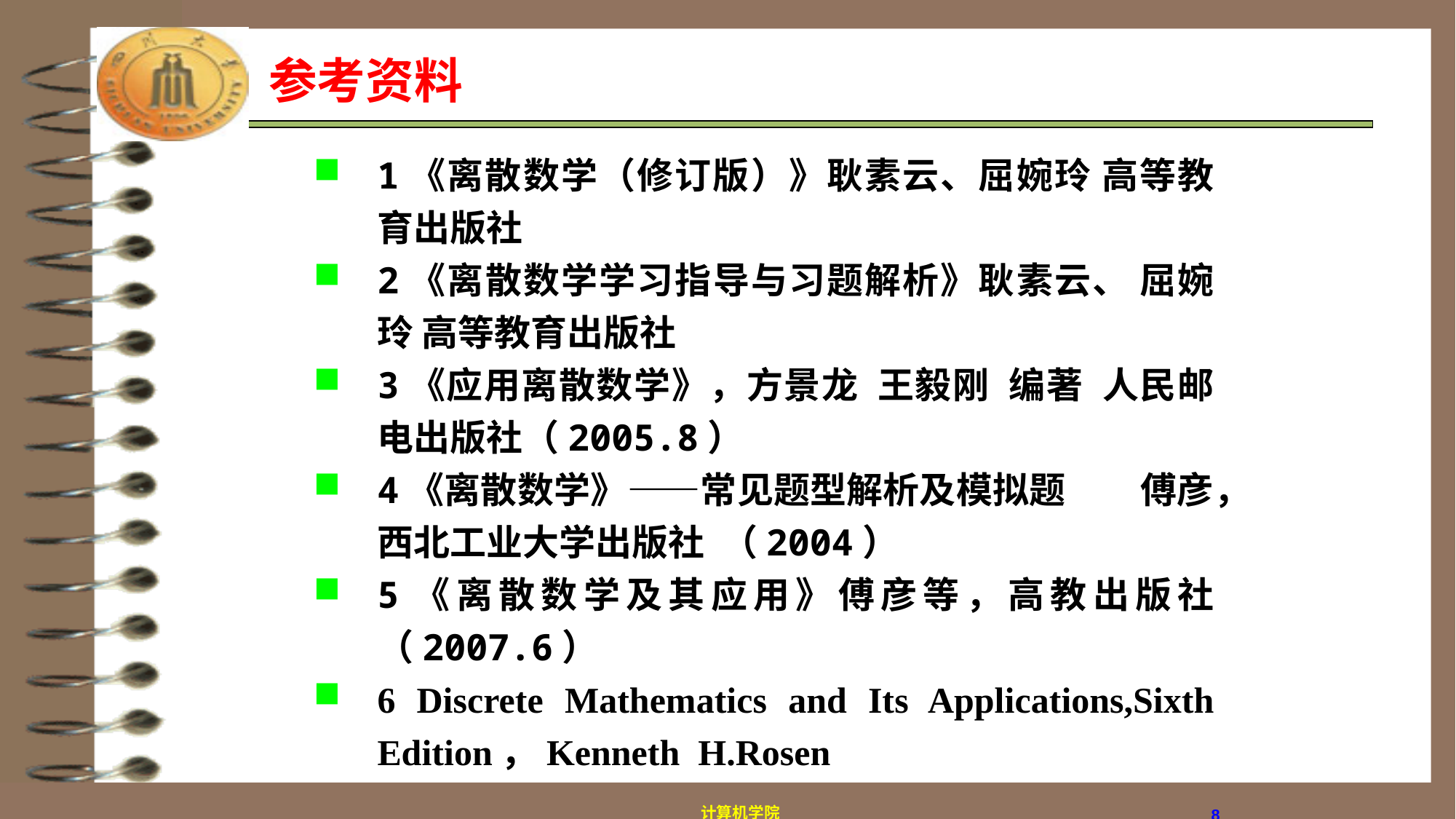

# 参考资料
1《离散数学（修订版）》耿素云、屈婉玲 高等教育出版社
2《离散数学学习指导与习题解析》耿素云、 屈婉玲 高等教育出版社
3《应用离散数学》，方景龙  王毅刚  编著  人民邮电出版社（2005.8）
4《离散数学》——常见题型解析及模拟题         傅彦，西北工业大学出版社  （2004）
5《离散数学及其应用》傅彦等，高教出版社（2007.6）
6 Discrete Mathematics and Its Applications,Sixth Edition，Kenneth  H.Rosen
计算机学院

8
8